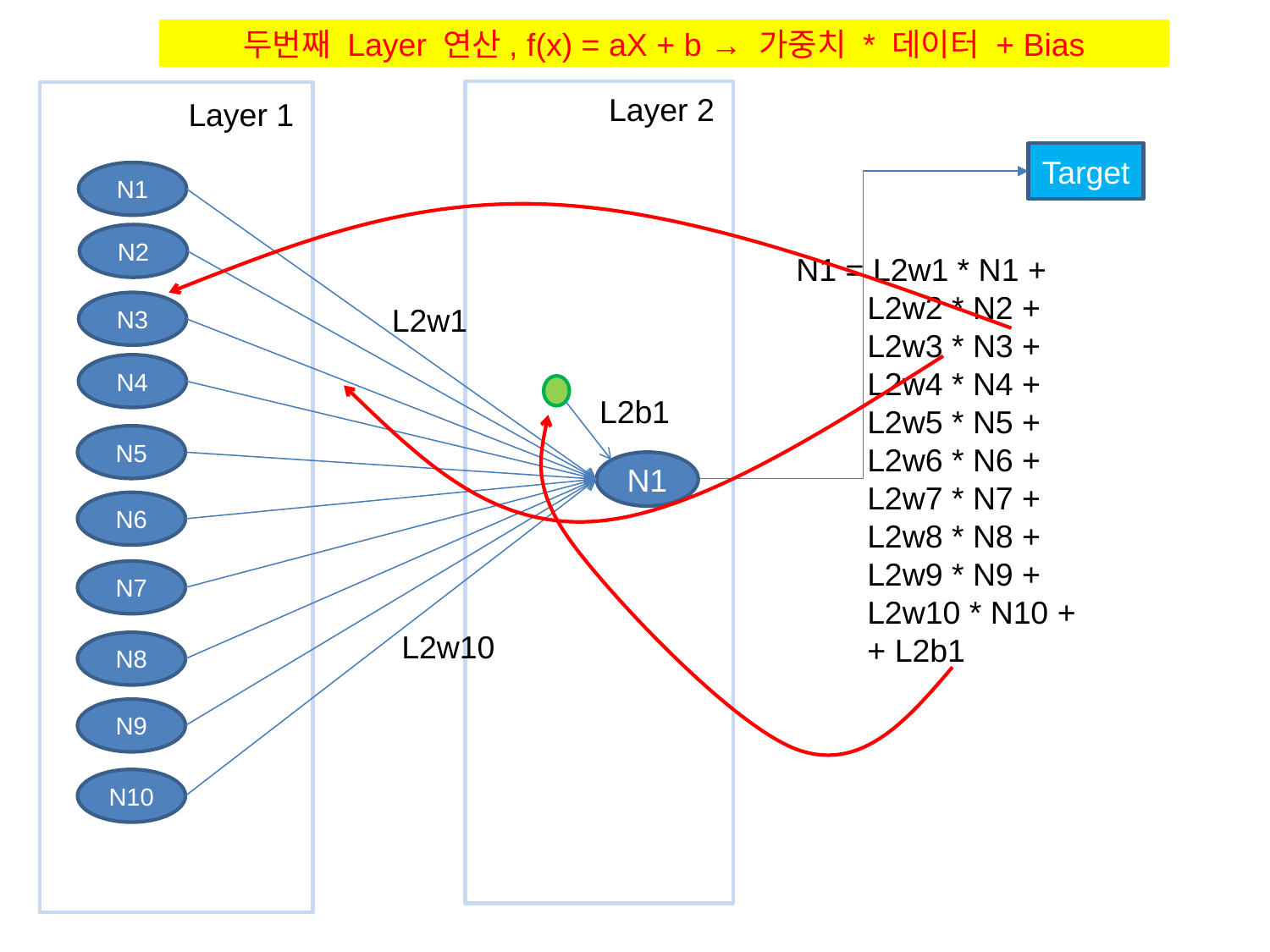

두번째 Layer 연산, f(x) = aX + b → 가중치 * 데이터 + Bias

Layer 2
Layer 1
Target
N1

N2
N1 = L2w1 * N1 +
        L2w2 * N2 +
        L2w3 * N3 +
        L2w4 * N4 +
        L2w5 * N5 +
        L2w6 * N6 +
        L2w7 * N7 +
        L2w8 * N8 +
        L2w9 * N9 +
        L2w10 * N10 +
        + L2b1
N3
L2w1
N4

L2b1

N5
N1
N6
N7
L2w10
N8
N9
N10